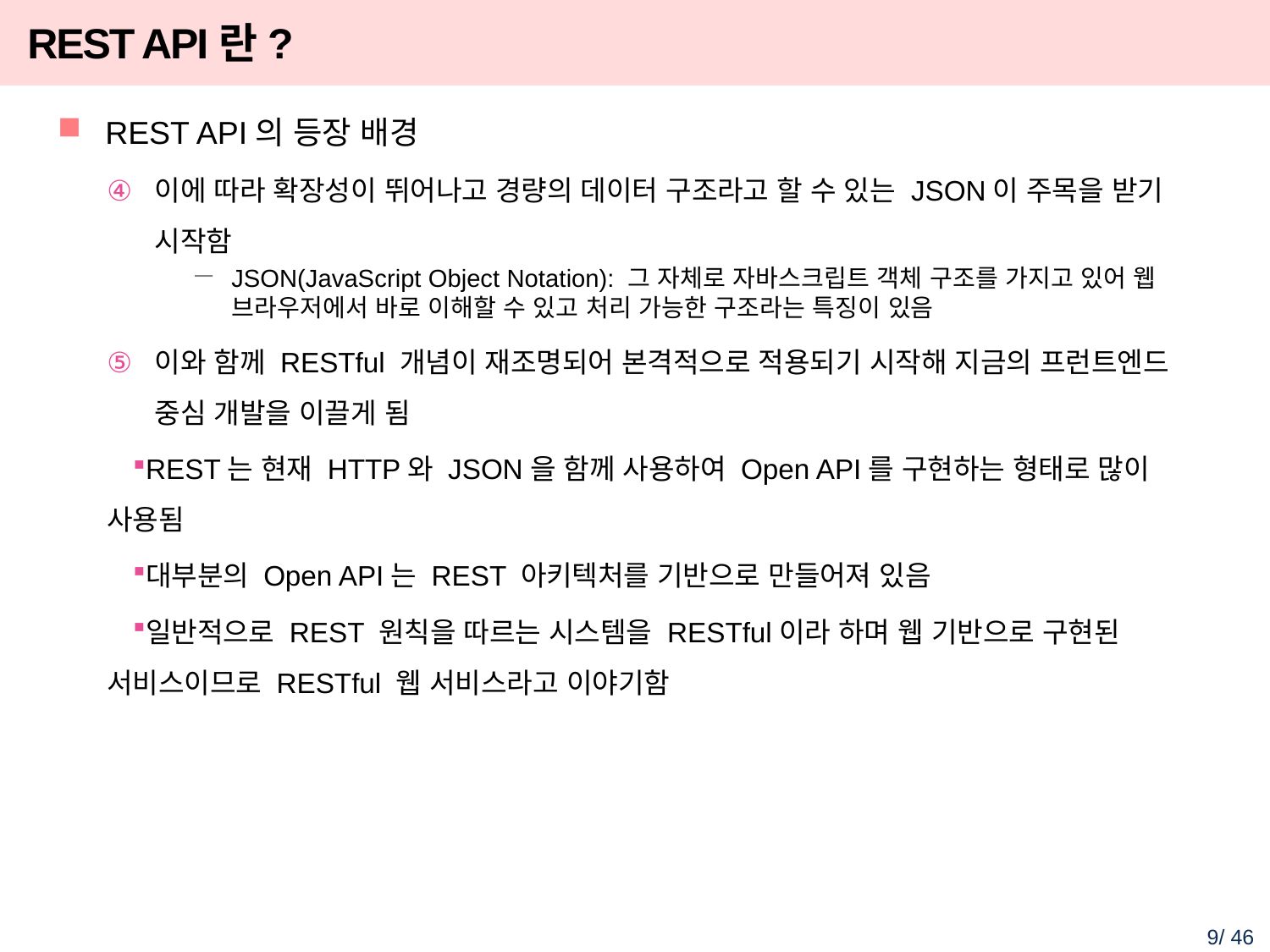

# REST API란?
REST API의 등장 배경
이에 따라 확장성이 뛰어나고 경량의 데이터 구조라고 할 수 있는 JSON이 주목을 받기 시작함
JSON(JavaScript Object Notation): 그 자체로 자바스크립트 객체 구조를 가지고 있어 웹 브라우저에서 바로 이해할 수 있고 처리 가능한 구조라는 특징이 있음
이와 함께 RESTful 개념이 재조명되어 본격적으로 적용되기 시작해 지금의 프런트엔드 중심 개발을 이끌게 됨
REST는 현재 HTTP와 JSON을 함께 사용하여 Open API를 구현하는 형태로 많이 사용됨
대부분의 Open API는 REST 아키텍처를 기반으로 만들어져 있음
일반적으로 REST 원칙을 따르는 시스템을 RESTful이라 하며 웹 기반으로 구현된 서비스이므로 RESTful 웹 서비스라고 이야기함